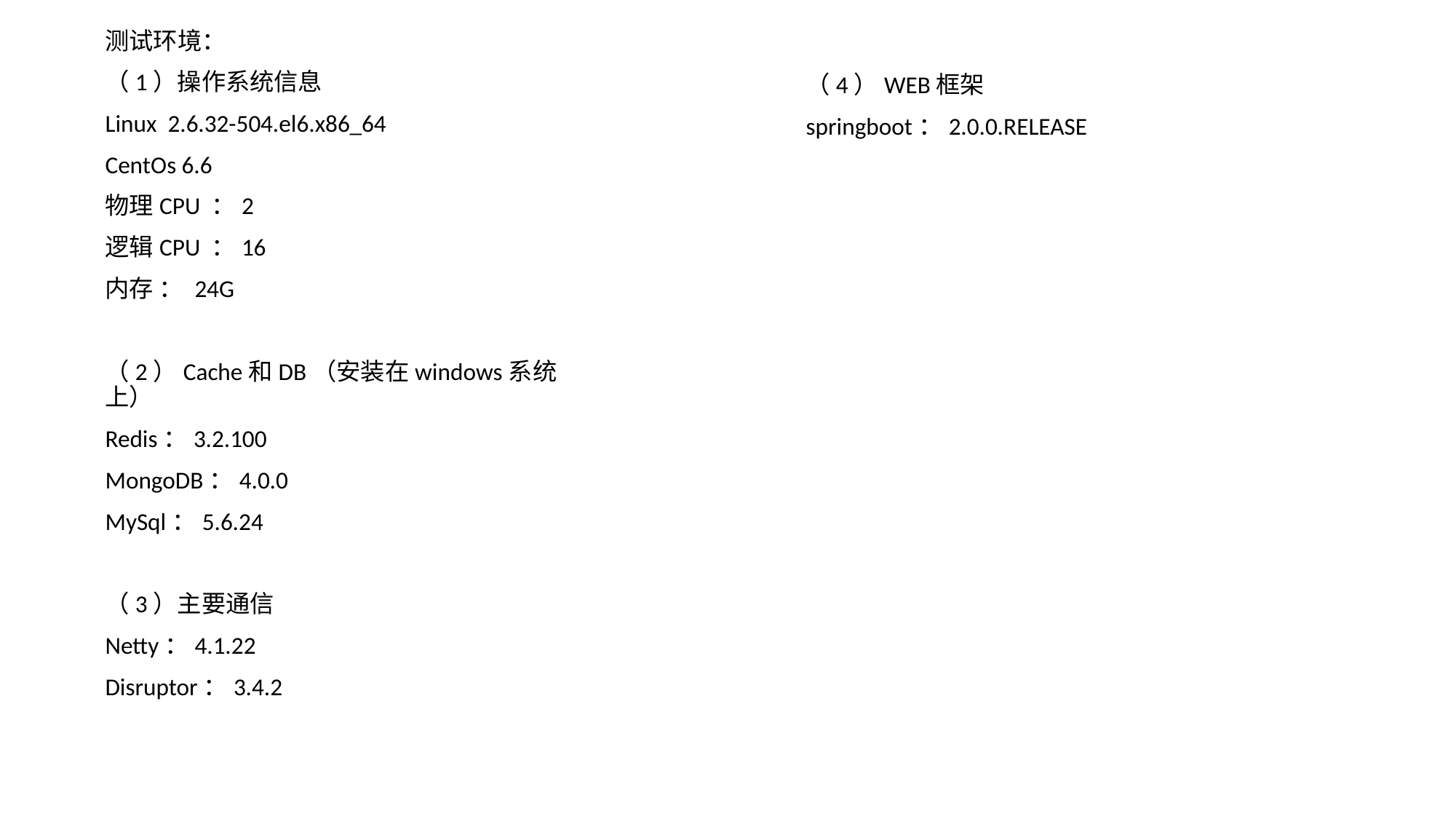

测试环境：
（1）操作系统信息
Linux  2.6.32-504.el6.x86_64
CentOs 6.6
物理CPU ：2
逻辑CPU ：16
内存 ： 24G

（2）Cache和DB（安装在windows系统上）
Redis：3.2.100
MongoDB：4.0.0
MySql：5.6.24

（3）主要通信
Netty：4.1.22
Disruptor：3.4.2

（4）WEB框架
springboot：2.0.0.RELEASE